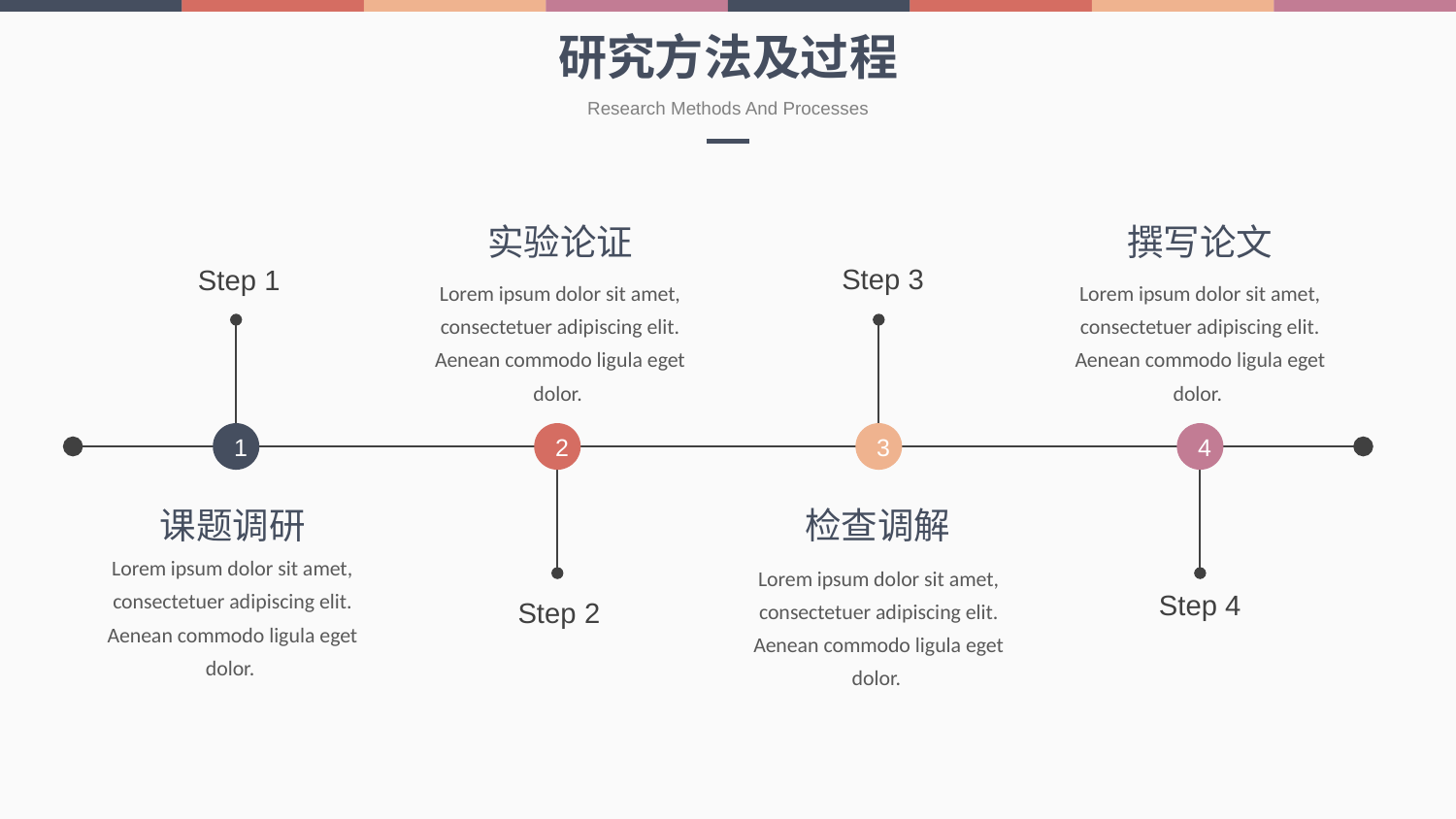

研究方法及过程
Research Methods And Processes
实验论证
撰写论文
Step 3
Step 1
Lorem ipsum dolor sit amet, consectetuer adipiscing elit. Aenean commodo ligula eget dolor.
Lorem ipsum dolor sit amet, consectetuer adipiscing elit. Aenean commodo ligula eget dolor.
1
2
3
4
课题调研
检查调解
Lorem ipsum dolor sit amet, consectetuer adipiscing elit. Aenean commodo ligula eget dolor.
Lorem ipsum dolor sit amet, consectetuer adipiscing elit. Aenean commodo ligula eget dolor.
Step 4
Step 2